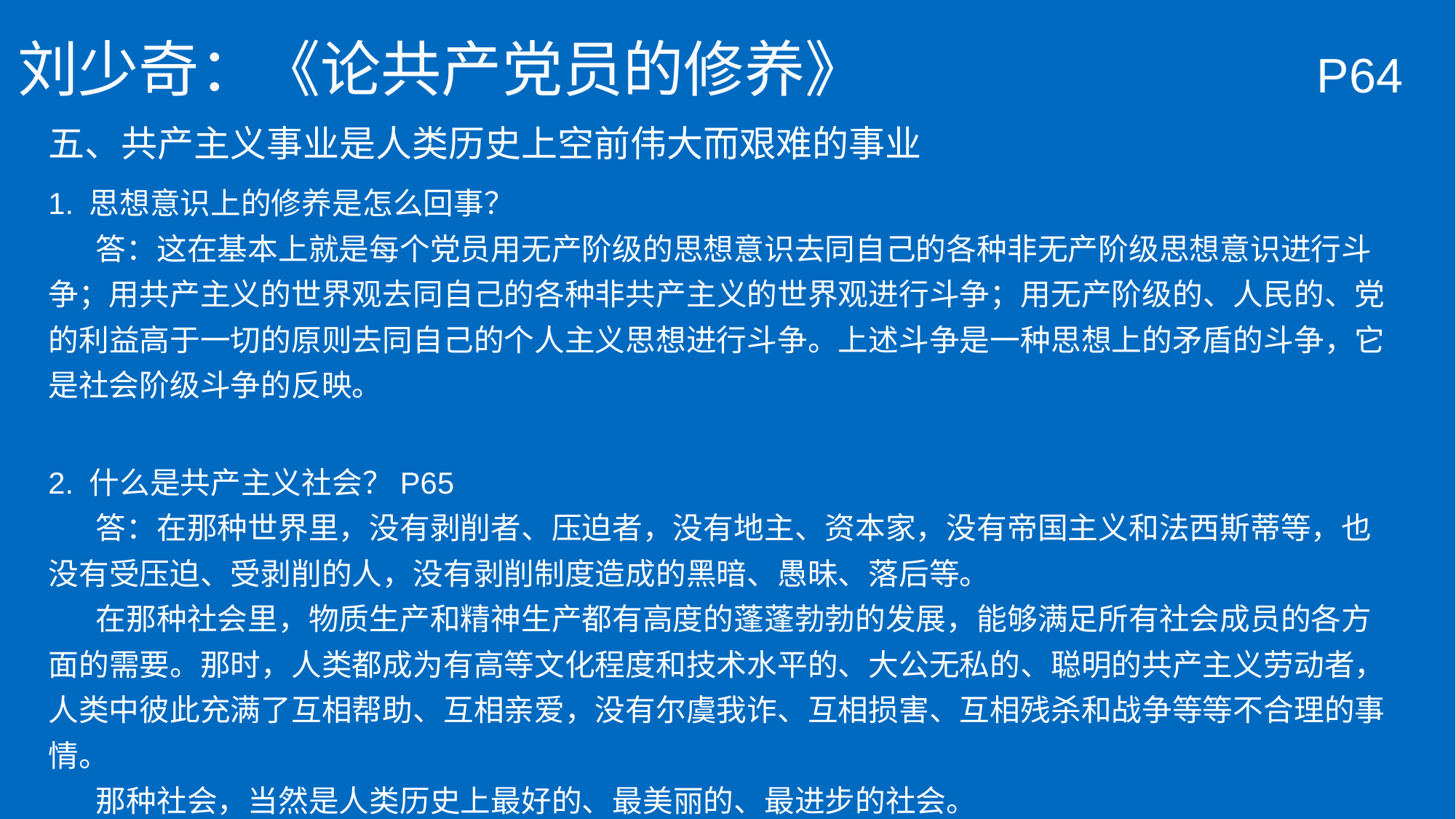

刘少奇：《论共产党员的修养》
P64
五、共产主义事业是人类历史上空前伟大而艰难的事业
1. 思想意识上的修养是怎么回事？
      答：这在基本上就是每个党员用无产阶级的思想意识去同自己的各种非无产阶级思想意识进行斗争；用共产主义的世界观去同自己的各种非共产主义的世界观进行斗争；用无产阶级的、人民的、党的利益高于一切的原则去同自己的个人主义思想进行斗争。上述斗争是一种思想上的矛盾的斗争，它是社会阶级斗争的反映。
2. 什么是共产主义社会？P65
      答：在那种世界里，没有剥削者、压迫者，没有地主、资本家，没有帝国主义和法西斯蒂等，也没有受压迫、受剥削的人，没有剥削制度造成的黑暗、愚昧、落后等。
      在那种社会里，物质生产和精神生产都有高度的蓬蓬勃勃的发展，能够满足所有社会成员的各方面的需要。那时，人类都成为有高等文化程度和技术水平的、大公无私的、聪明的共产主义劳动者，人类中彼此充满了互相帮助、互相亲爱，没有尔虞我诈、互相损害、互相残杀和战争等等不合理的事情。
      那种社会，当然是人类历史上最好的、最美丽的、最进步的社会。